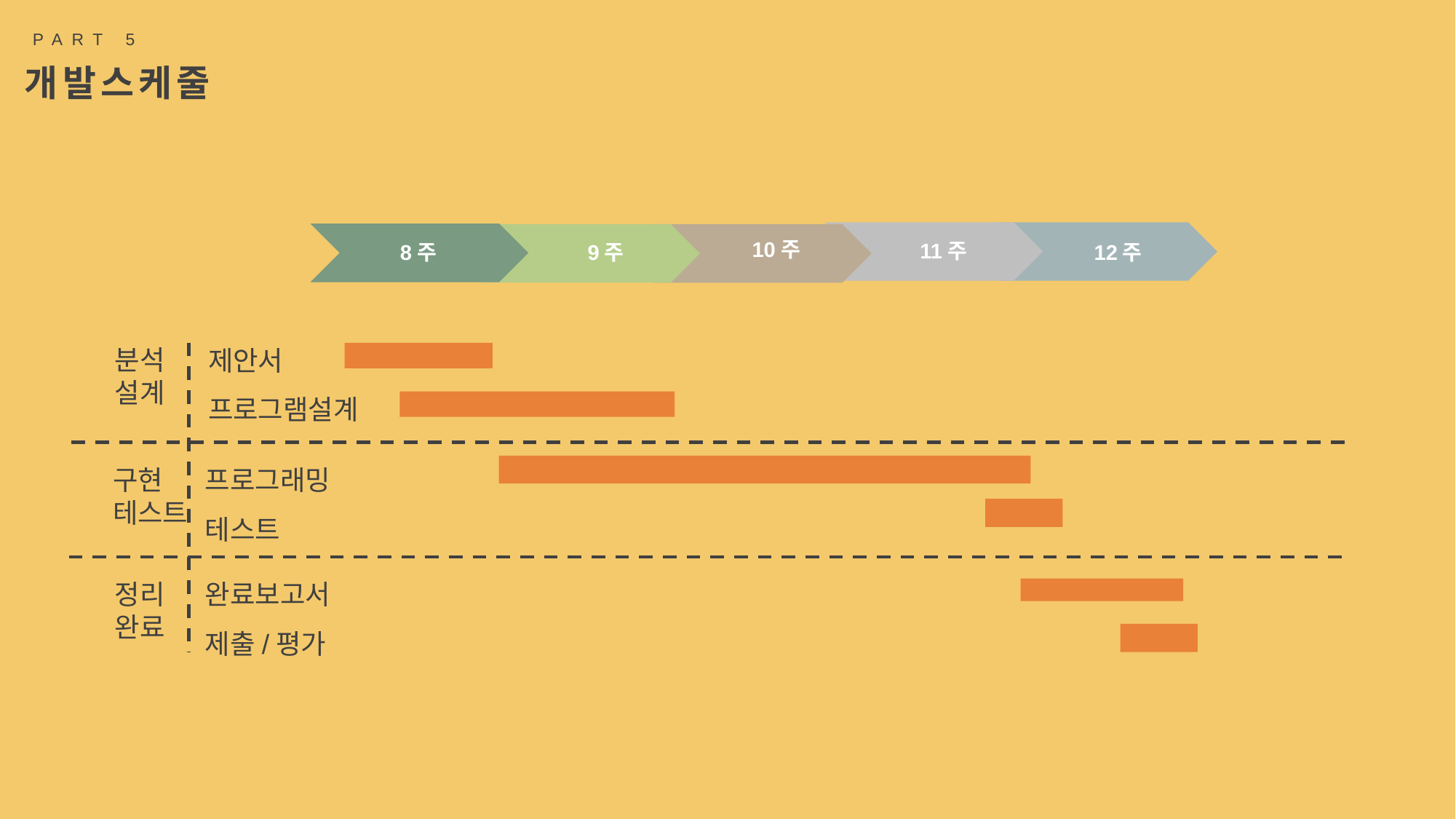

PART 5
개발스케줄

10주
11주
12주
8주
9주
제안서
프로그램설계
분석
설계

프로그래밍
테스트

구현
테스트

완료보고서
제출/평가
정리
완료